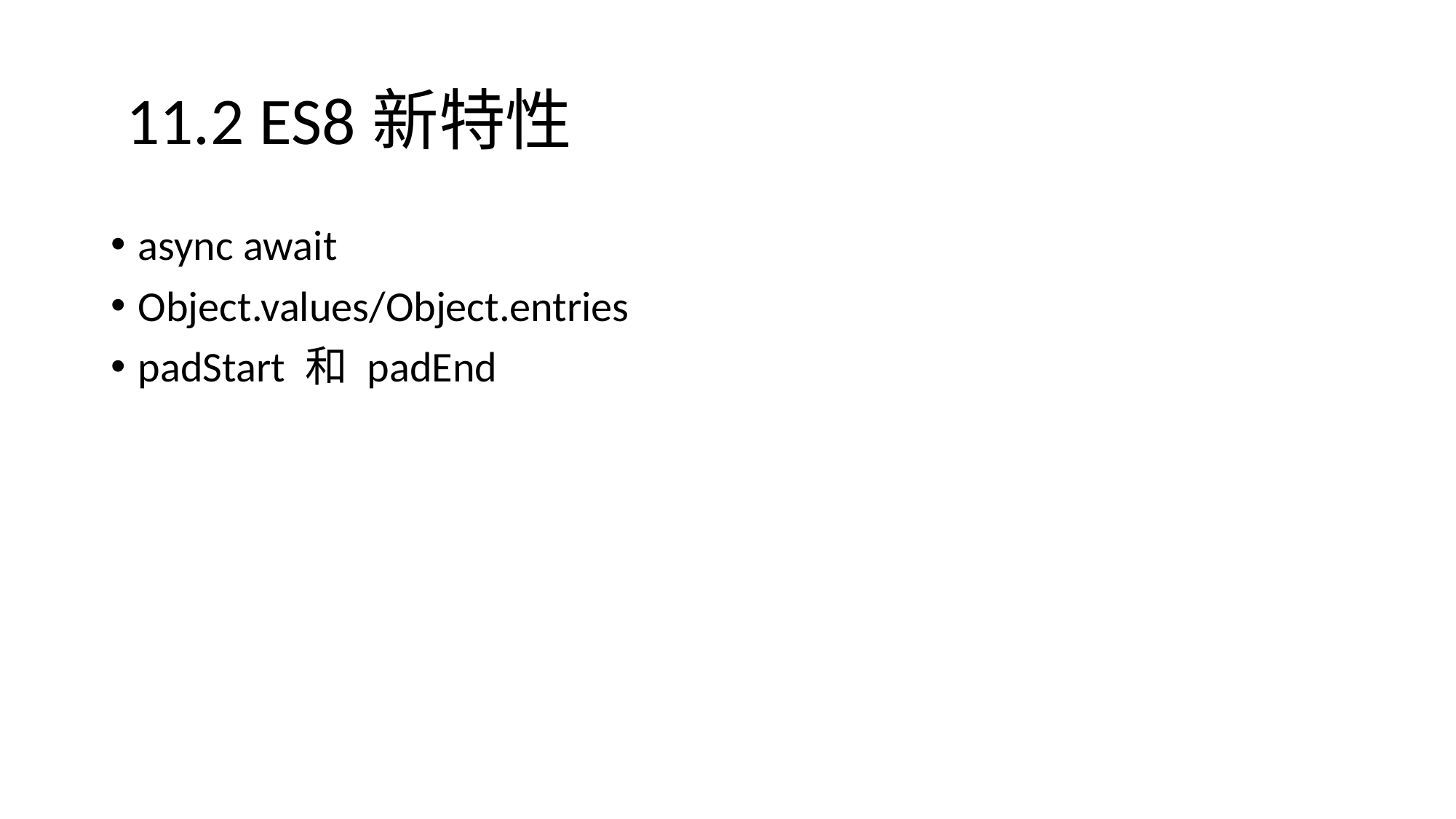

# 11.2 ES8新特性
async await
Object.values/Object.entries
padStart 和 padEnd